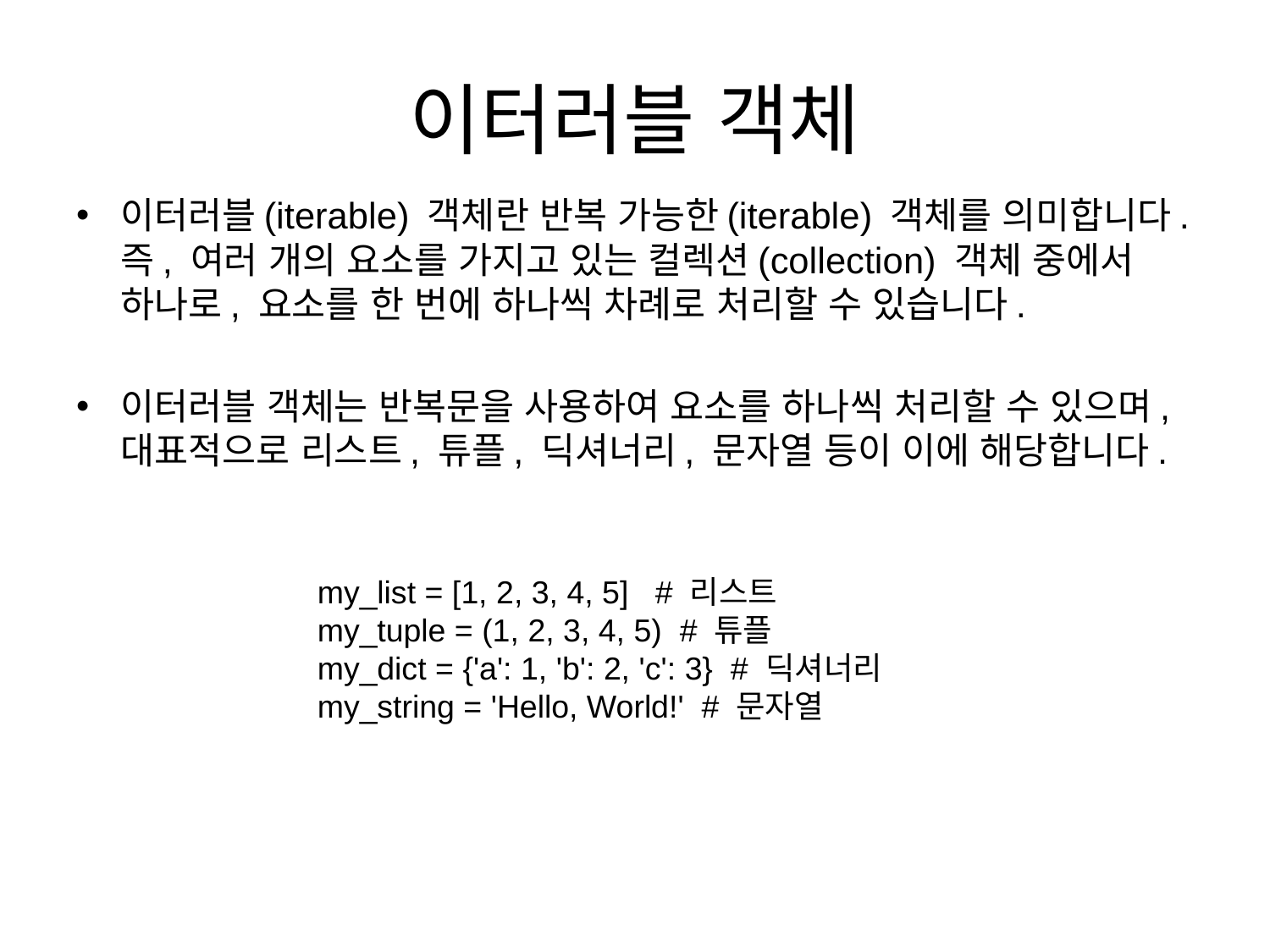

# 이터러블 객체
이터러블(iterable) 객체란 반복 가능한(iterable) 객체를 의미합니다. 즉, 여러 개의 요소를 가지고 있는 컬렉션(collection) 객체 중에서 하나로, 요소를 한 번에 하나씩 차례로 처리할 수 있습니다.

이터러블 객체는 반복문을 사용하여 요소를 하나씩 처리할 수 있으며, 대표적으로 리스트, 튜플, 딕셔너리, 문자열 등이 이에 해당합니다.
my_list = [1, 2, 3, 4, 5]   # 리스트
my_tuple = (1, 2, 3, 4, 5)  # 튜플
my_dict = {'a': 1, 'b': 2, 'c': 3}  # 딕셔너리
my_string = 'Hello, World!'  # 문자열